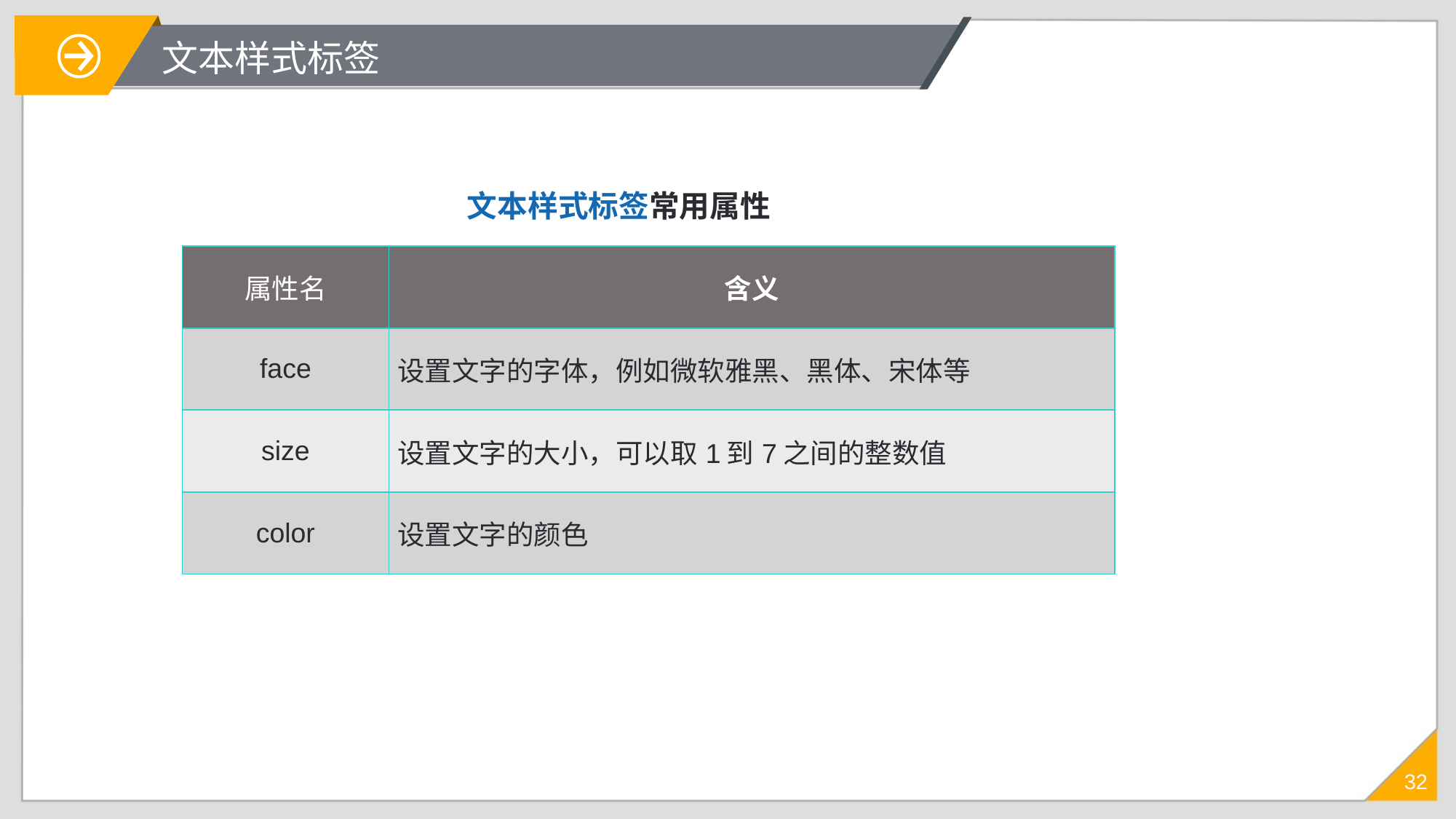

# 文本样式标签
文本样式标签常用属性
| 属性名 | 含义 |
| --- | --- |
| face | 设置文字的字体，例如微软雅黑、黑体、宋体等 |
| size | 设置文字的大小，可以取1到7之间的整数值 |
| color | 设置文字的颜色 |